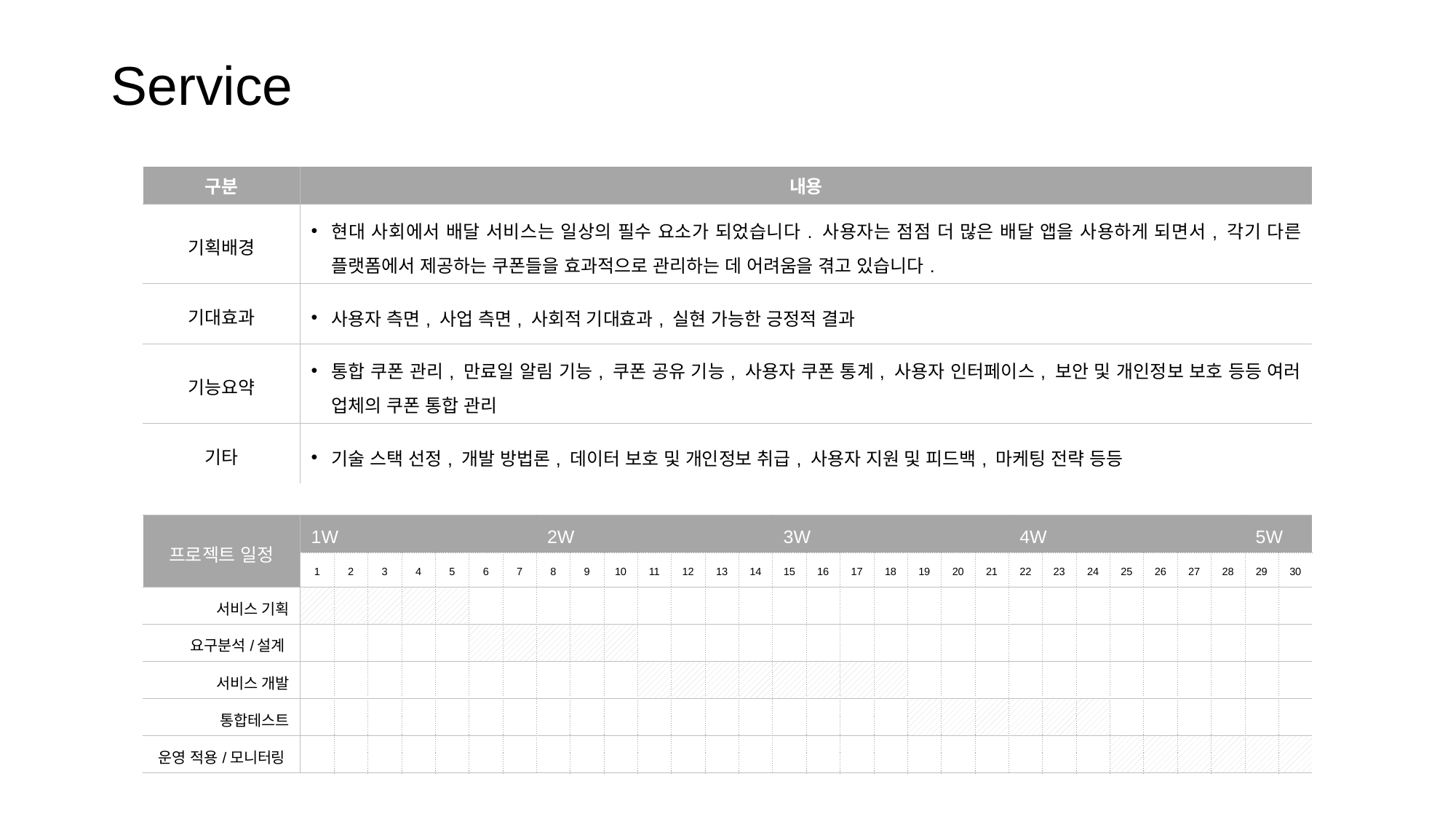

# Service
| 구분 | 내용 |  |  |  |  |  |  |  |  |  |  |  |  |  |  |  |  |  |  |  |  |  |  |  |  |  |  |  |  |  |
| --- | --- | --- | --- | --- | --- | --- | --- | --- | --- | --- | --- | --- | --- | --- | --- | --- | --- | --- | --- | --- | --- | --- | --- | --- | --- | --- | --- | --- | --- | --- |
| 기획배경 | 현대 사회에서 배달 서비스는 일상의 필수 요소가 되었습니다. 사용자는 점점 더 많은 배달 앱을 사용하게 되면서, 각기 다른 플랫폼에서 제공하는 쿠폰들을 효과적으로 관리하는 데 어려움을 겪고 있습니다. |  |  |  |  |  |  |  |  |  |  |  |  |  |  |  |  |  |  |  |  |  |  |  |  |  |  |  |  |  |
| 기대효과 | 사용자 측면, 사업 측면, 사회적 기대효과, 실현 가능한 긍정적 결과 |  |  |  |  |  |  |  |  |  |  |  |  |  |  |  |  |  |  |  |  |  |  |  |  |  |  |  |  |  |
| 기능요약 | 통합 쿠폰 관리, 만료일 알림 기능, 쿠폰 공유 기능, 사용자 쿠폰 통계, 사용자 인터페이스, 보안 및 개인정보 보호 등등 여러 업체의 쿠폰 통합 관리 |  |  |  |  |  |  |  |  |  |  |  |  |  |  |  |  |  |  |  |  |  |  |  |  |  |  |  |  |  |
| 기타 | 기술 스택 선정, 개발 방법론, 데이터 보호 및 개인정보 취급, 사용자 지원 및 피드백, 마케팅 전략 등등 |  |  |  |  |  |  |  |  |  |  |  |  |  |  |  |  |  |  |  |  |  |  |  |  |  |  |  |  |  |
|  |  |  |  |  |  |  |  |  |  |  |  |  |  |  |  |  |  |  |  |  |  |  |  |  |  |  |  |  |  |  |
| 프로젝트 일정 | 1W |  |  |  |  |  |  | 2W |  |  |  |  |  |  | 3W |  |  |  |  |  |  | 4W |  |  |  |  |  |  | 5W |  |
|  | 1 | 2 | 3 | 4 | 5 | 6 | 7 | 8 | 9 | 10 | 11 | 12 | 13 | 14 | 15 | 16 | 17 | 18 | 19 | 20 | 21 | 22 | 23 | 24 | 25 | 26 | 27 | 28 | 29 | 30 |
| 서비스 기획 |  |  |  |  |  |  |  |  |  |  |  |  |  |  |  |  |  |  |  |  |  |  |  |  |  |  |  |  |  |  |
| 요구분석/설계 |  |  |  |  |  |  |  |  |  |  |  |  |  |  |  |  |  |  |  |  |  |  |  |  |  |  |  |  |  |  |
| 서비스 개발 |  |  |  |  |  |  |  |  |  |  |  |  |  |  |  |  |  |  |  |  |  |  |  |  |  |  |  |  |  |  |
| 통합테스트 |  |  |  |  |  |  |  |  |  |  |  |  |  |  |  |  |  |  |  |  |  |  |  |  |  |  |  |  |  |  |
| 운영 적용/모니터링 |  |  |  |  |  |  |  |  |  |  |  |  |  |  |  |  |  |  |  |  |  |  |  |  |  |  |  |  |  |  |